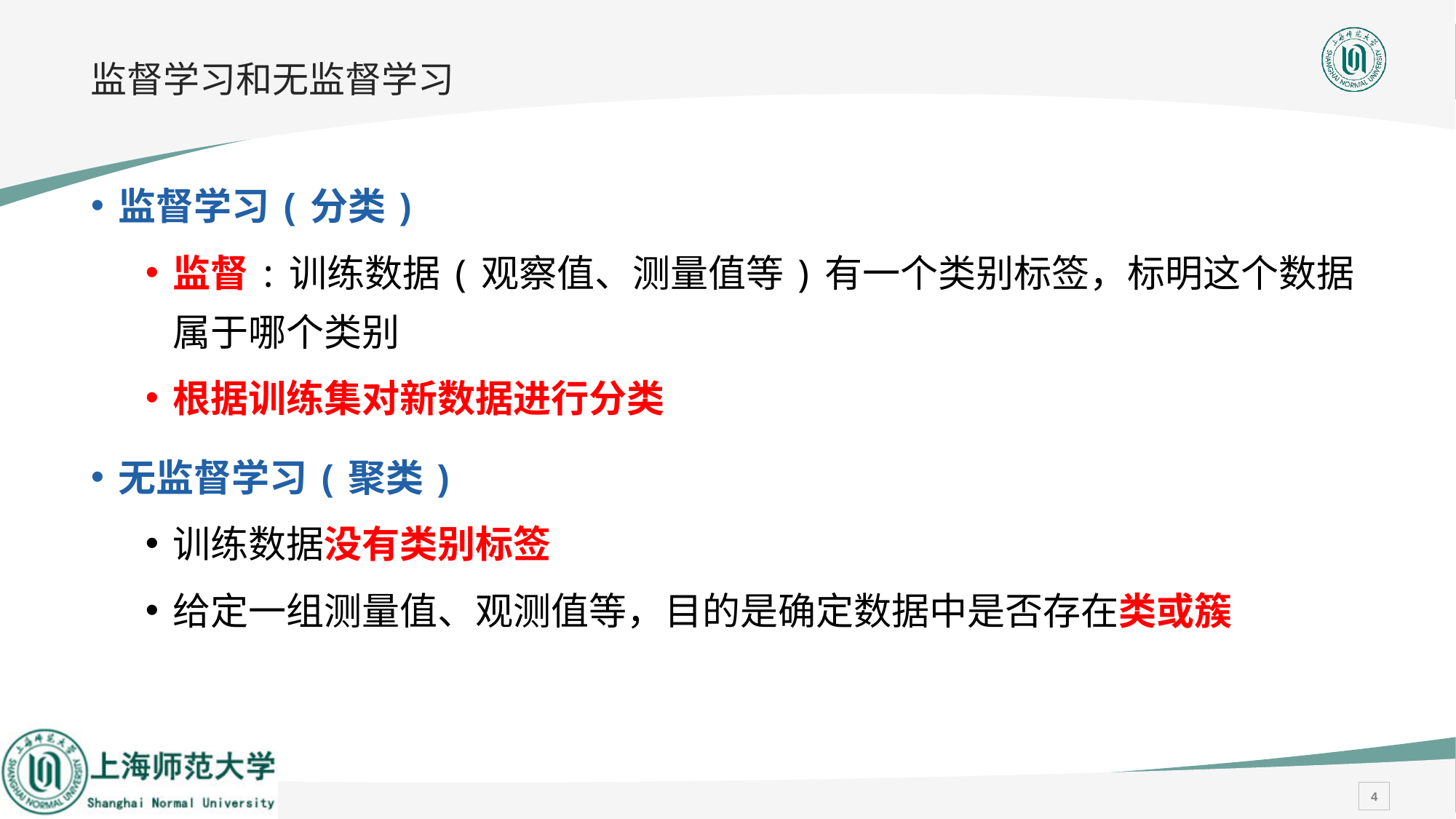

# 监督学习和无监督学习
监督学习(分类)
监督:训练数据(观察值、测量值等)有一个类别标签，标明这个数据属于哪个类别
根据训练集对新数据进行分类
无监督学习(聚类)
训练数据没有类别标签
给定一组测量值、观测值等，目的是确定数据中是否存在类或簇